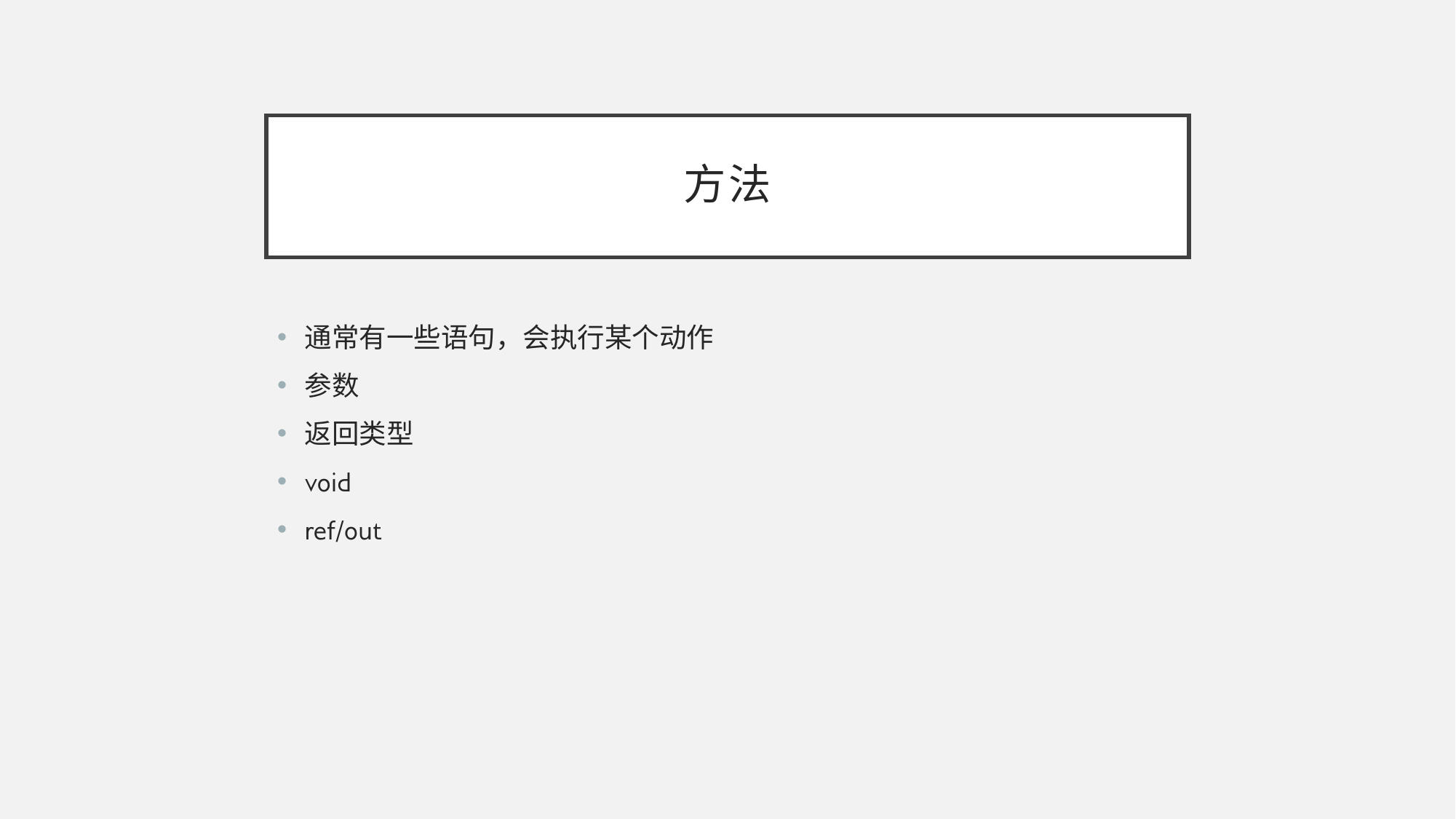

# 方法
通常有一些语句，会执行某个动作
参数
返回类型
void
ref/out